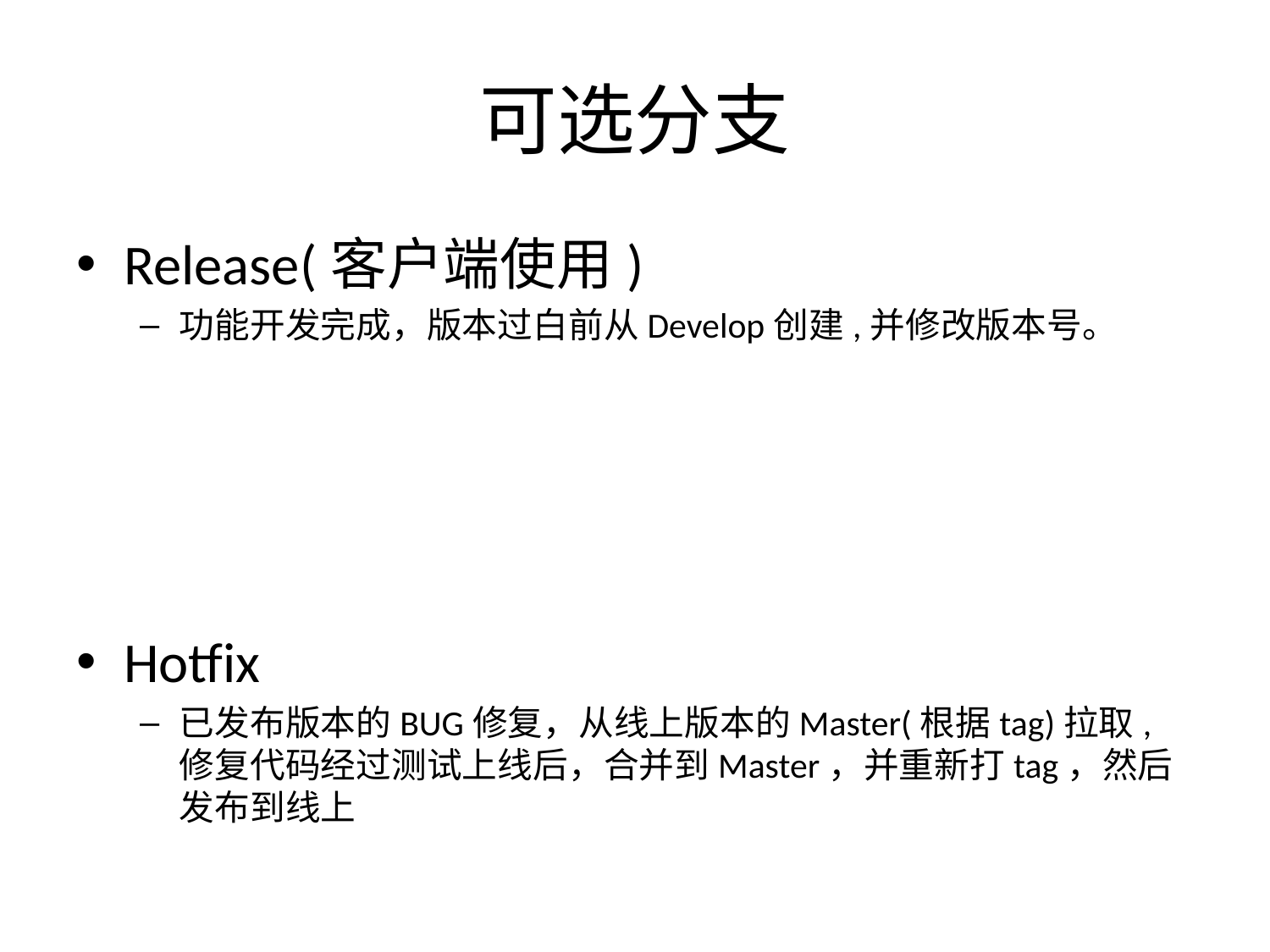

# 可选分支
Release(客户端使用)
功能开发完成，版本过白前从Develop创建,并修改版本号。

Hotfix
已发布版本的BUG修复，从线上版本的Master(根据tag)拉取,修复代码经过测试上线后，合并到Master，并重新打tag，然后发布到线上